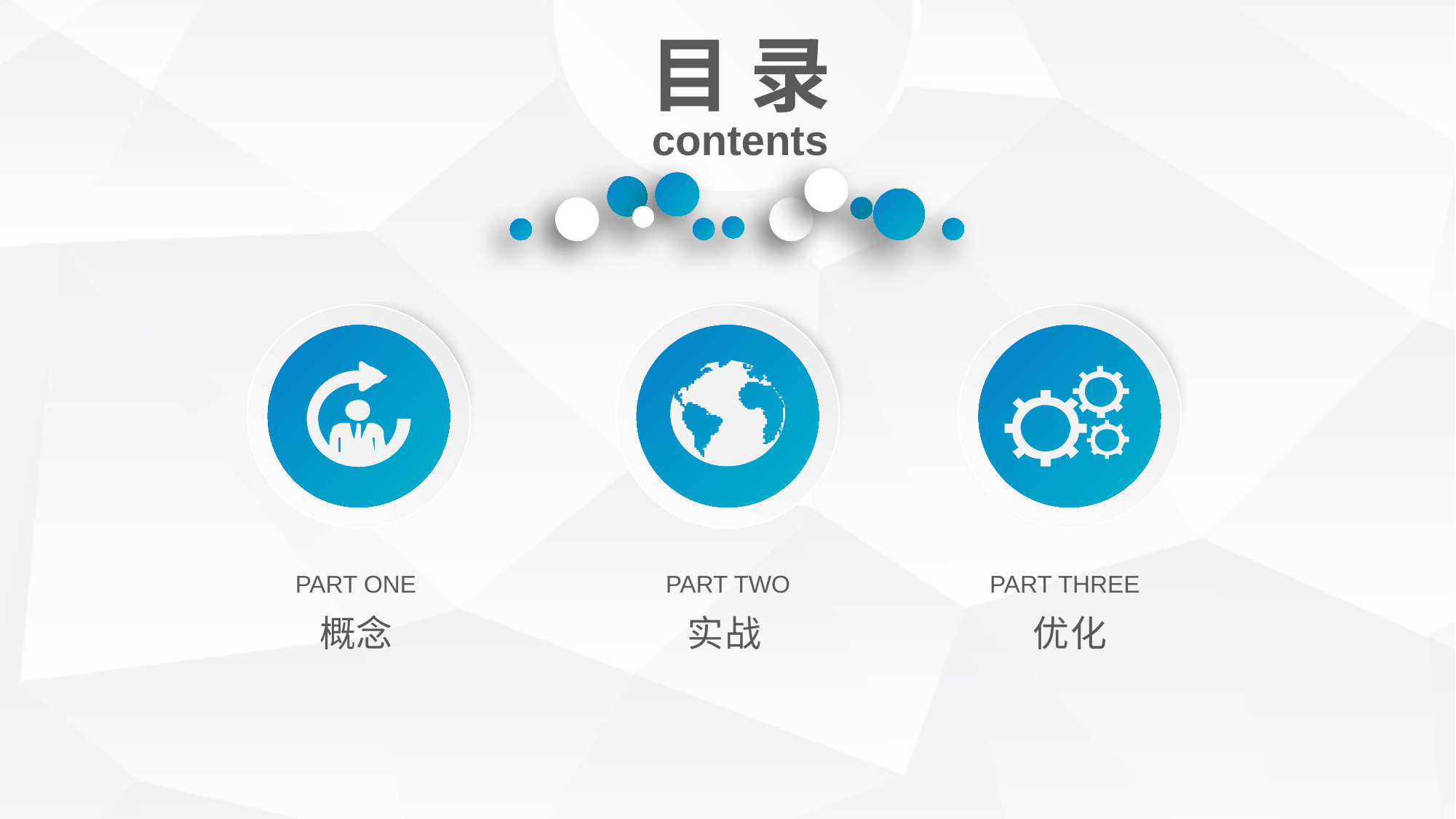

目 录
contents

PART ONE
PART TWO
PART THREE
概念
实战
优化